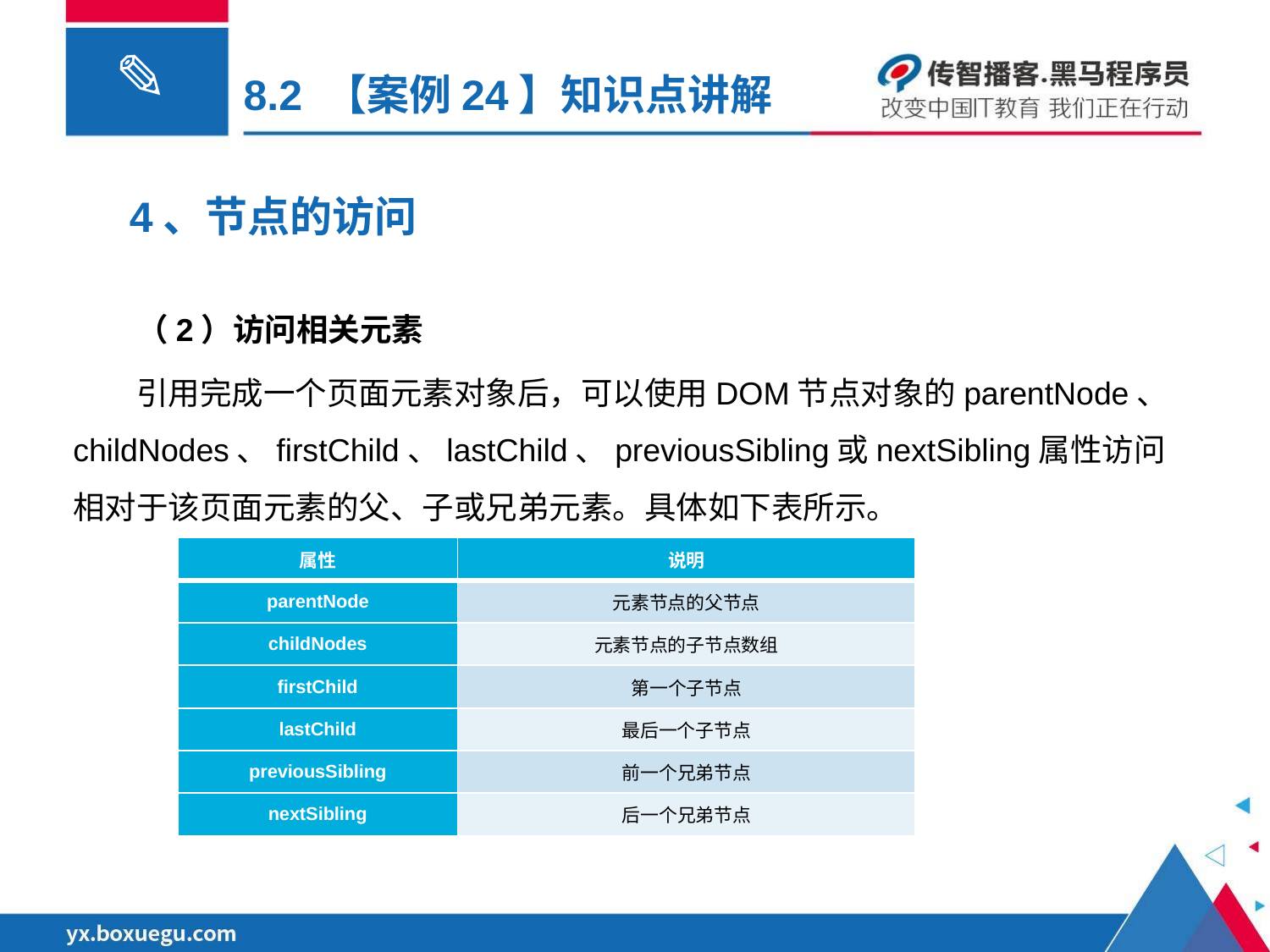

# 8.2 【案例24】知识点讲解
4、节点的访问
（2）访问相关元素
引用完成一个页面元素对象后，可以使用DOM节点对象的parentNode、childNodes、firstChild、lastChild、previousSibling或nextSibling属性访问相对于该页面元素的父、子或兄弟元素。具体如下表所示。
| 属性 | 说明 |
| --- | --- |
| parentNode | 元素节点的父节点 |
| childNodes | 元素节点的子节点数组 |
| firstChild | 第一个子节点 |
| lastChild | 最后一个子节点 |
| previousSibling | 前一个兄弟节点 |
| nextSibling | 后一个兄弟节点 |